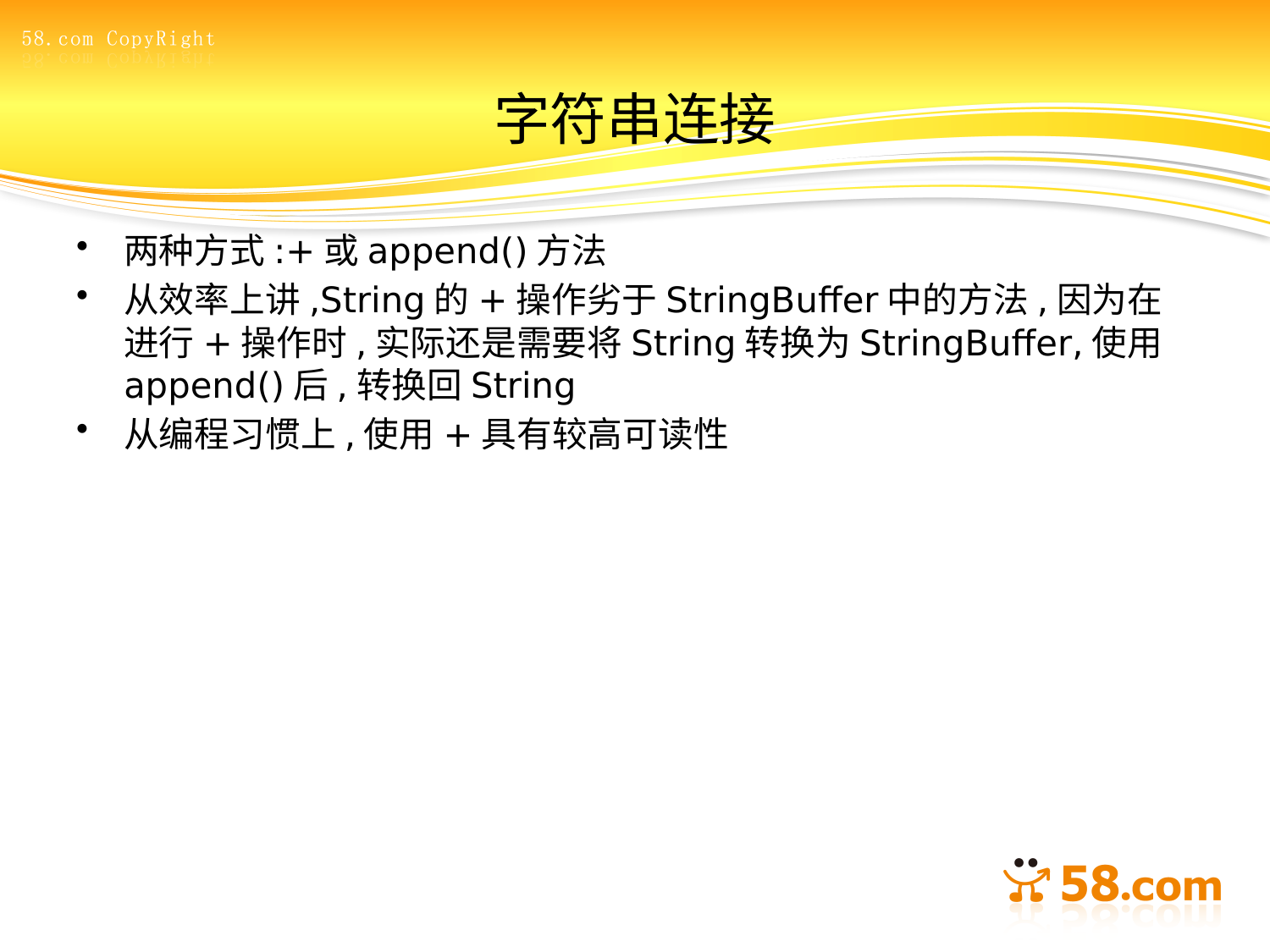

# 字符串连接
两种方式:+或append()方法
从效率上讲,String的+操作劣于StringBuffer中的方法,因为在进行+操作时,实际还是需要将String转换为StringBuffer,使用append()后,转换回String
从编程习惯上,使用+具有较高可读性